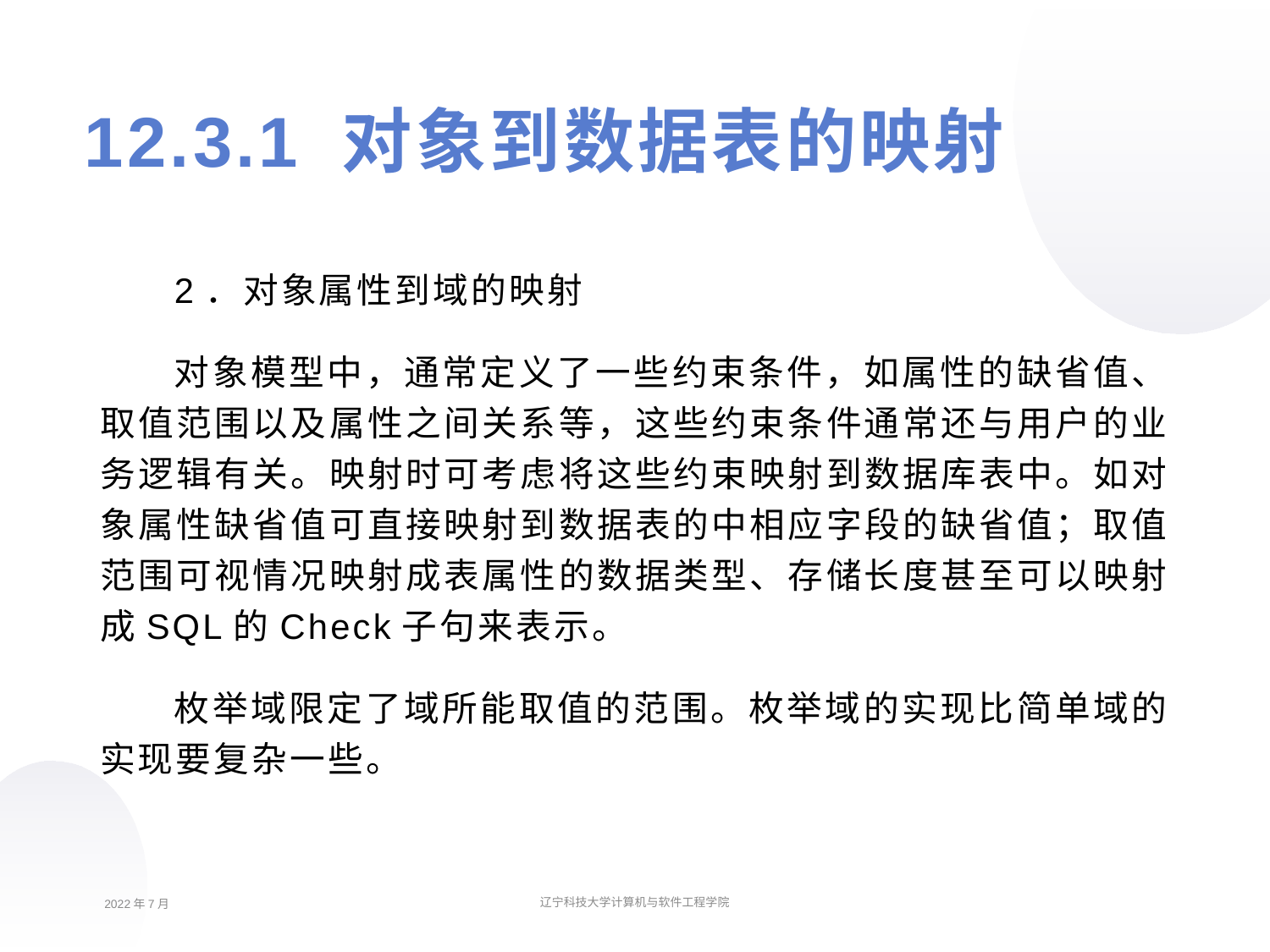

12.3.1 对象到数据表的映射
2．对象属性到域的映射
对象模型中，通常定义了一些约束条件，如属性的缺省值、取值范围以及属性之间关系等，这些约束条件通常还与用户的业务逻辑有关。映射时可考虑将这些约束映射到数据库表中。如对象属性缺省值可直接映射到数据表的中相应字段的缺省值；取值范围可视情况映射成表属性的数据类型、存储长度甚至可以映射成SQL的Check子句来表示。
枚举域限定了域所能取值的范围。枚举域的实现比简单域的实现要复杂一些。

2022年7月
辽宁科技大学计算机与软件工程学院
30